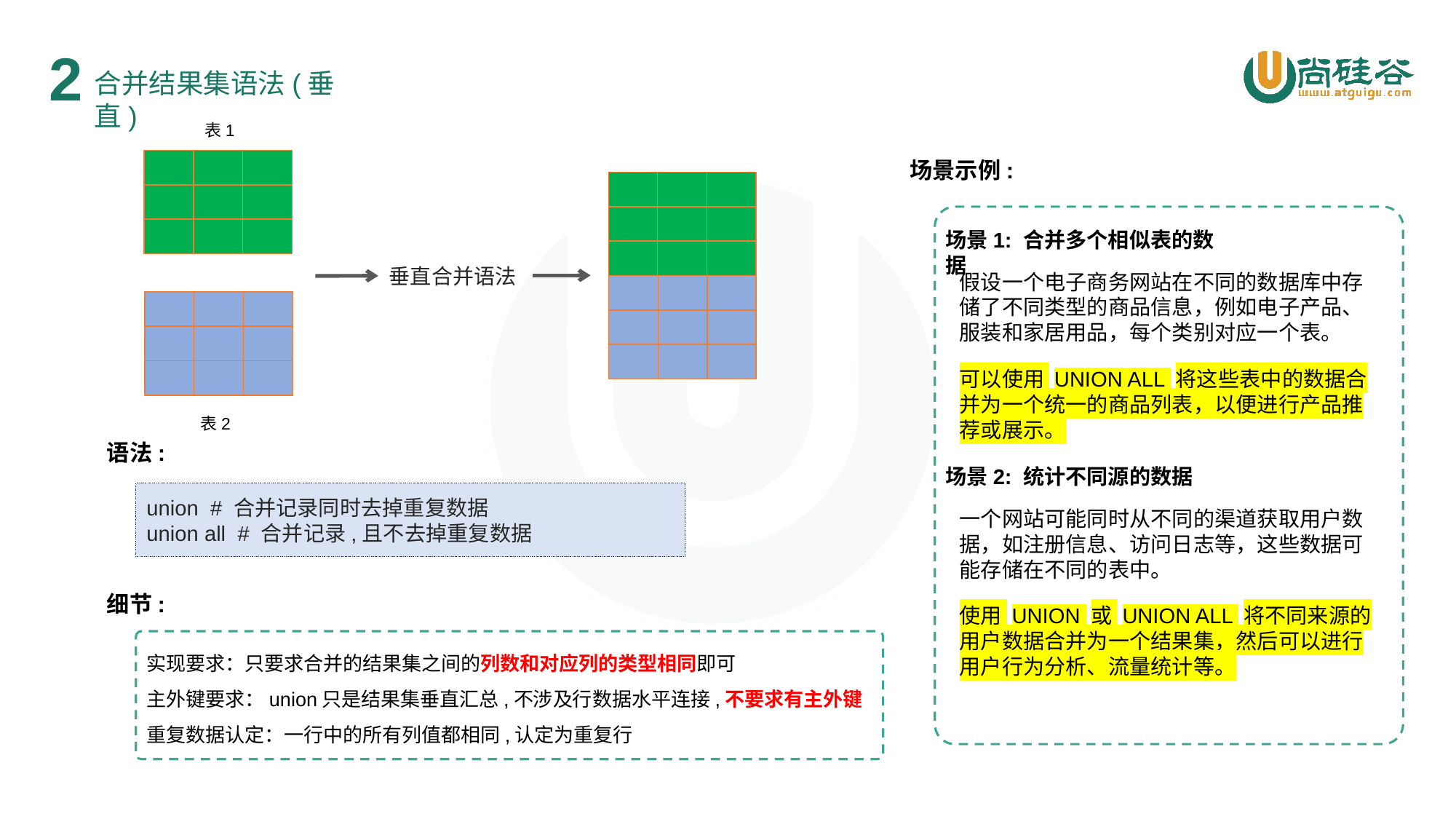

2
合并结果集语法(垂直)
表1

场景示例:

场景1: 合并多个相似表的数据

垂直合并语法
假设一个电子商务网站在不同的数据库中存储了不同类型的商品信息，例如电子产品、服装和家居用品，每个类别对应一个表。

可以使用 UNION ALL 将这些表中的数据合并为一个统一的商品列表，以便进行产品推荐或展示。

表2
语法:
场景2: 统计不同源的数据
union  # 合并记录同时去掉重复数据
union all  # 合并记录,且不去掉重复数据
一个网站可能同时从不同的渠道获取用户数据，如注册信息、访问日志等，这些数据可能存储在不同的表中。
细节:
使用 UNION 或 UNION ALL 将不同来源的用户数据合并为一个结果集，然后可以进行用户行为分析、流量统计等。

实现要求：只要求合并的结果集之间的列数和对应列的类型相同即可
主外键要求：union只是结果集垂直汇总,不涉及行数据水平连接,不要求有主外键
重复数据认定：一行中的所有列值都相同,认定为重复行